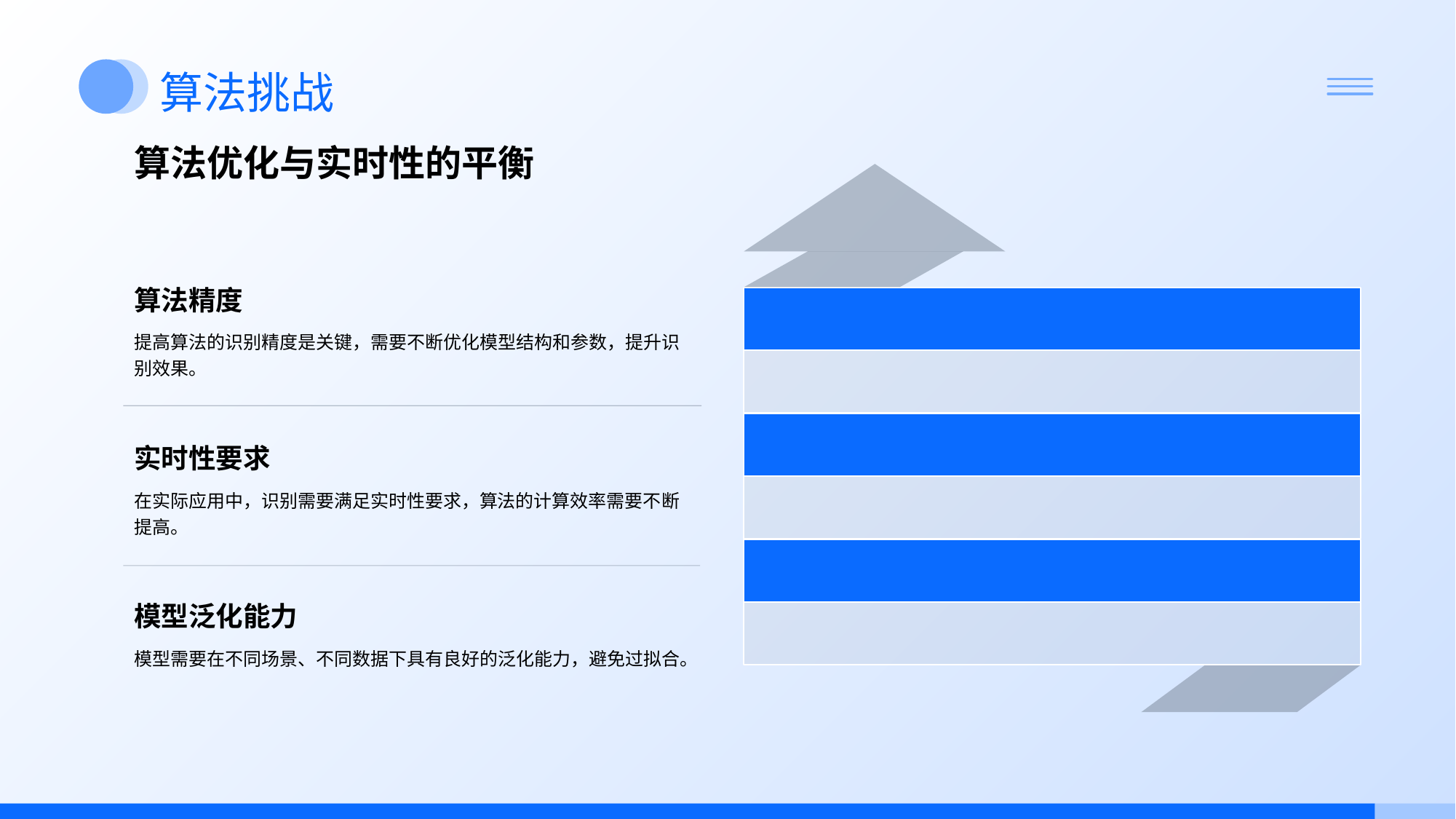

# 算法挑战
算法优化与实时性的平衡

算法精度
提高算法的识别精度是关键，需要不断优化模型结构和参数，提升识别效果。
实时性要求
在实际应用中，识别需要满足实时性要求，算法的计算效率需要不断提高。
模型泛化能力
模型需要在不同场景、不同数据下具有良好的泛化能力，避免过拟合。